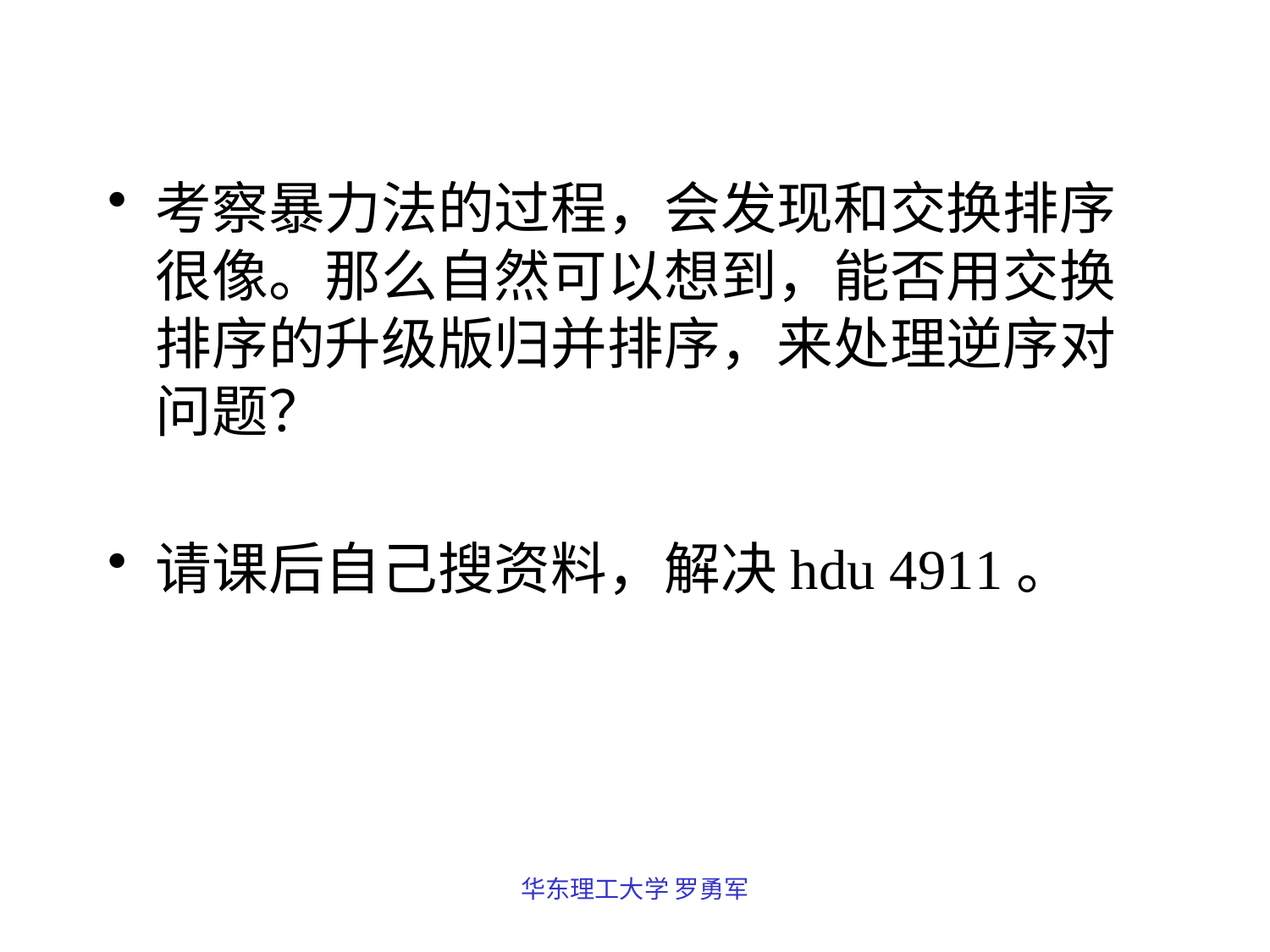

考察暴力法的过程，会发现和交换排序很像。那么自然可以想到，能否用交换排序的升级版归并排序，来处理逆序对问题？

请课后自己搜资料，解决hdu 4911。
华东理工大学 罗勇军